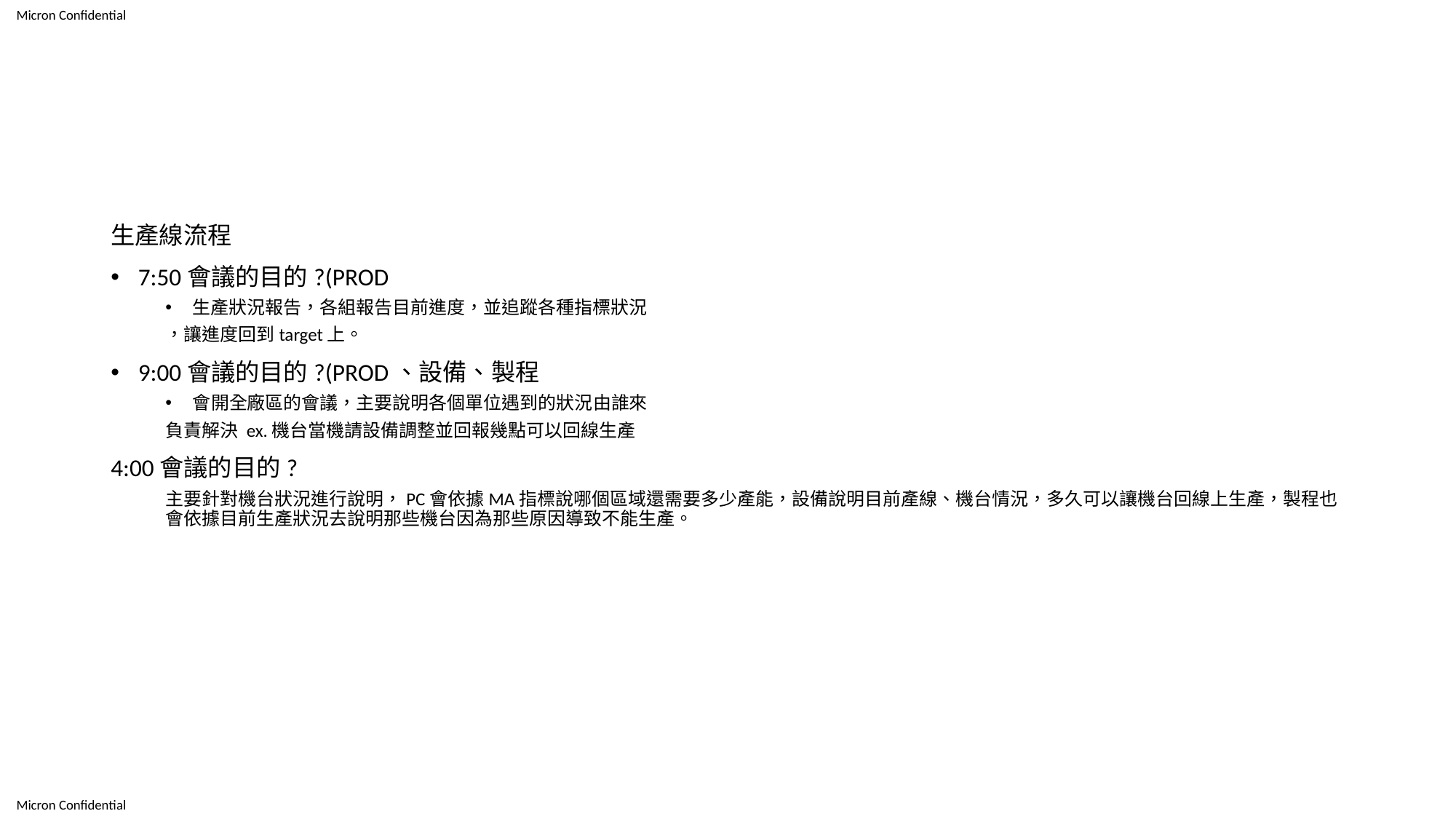

#
生產線流程
7:50會議的目的?(PROD
生產狀況報告，各組報告目前進度，並追蹤各種指標狀況
，讓進度回到target上。
9:00會議的目的?(PROD、設備、製程
會開全廠區的會議，主要說明各個單位遇到的狀況由誰來
負責解決 ex.機台當機請設備調整並回報幾點可以回線生產
4:00會議的目的?
主要針對機台狀況進行說明，PC會依據MA指標說哪個區域還需要多少產能，設備說明目前產線、機台情況，多久可以讓機台回線上生產，製程也會依據目前生產狀況去說明那些機台因為那些原因導致不能生產。